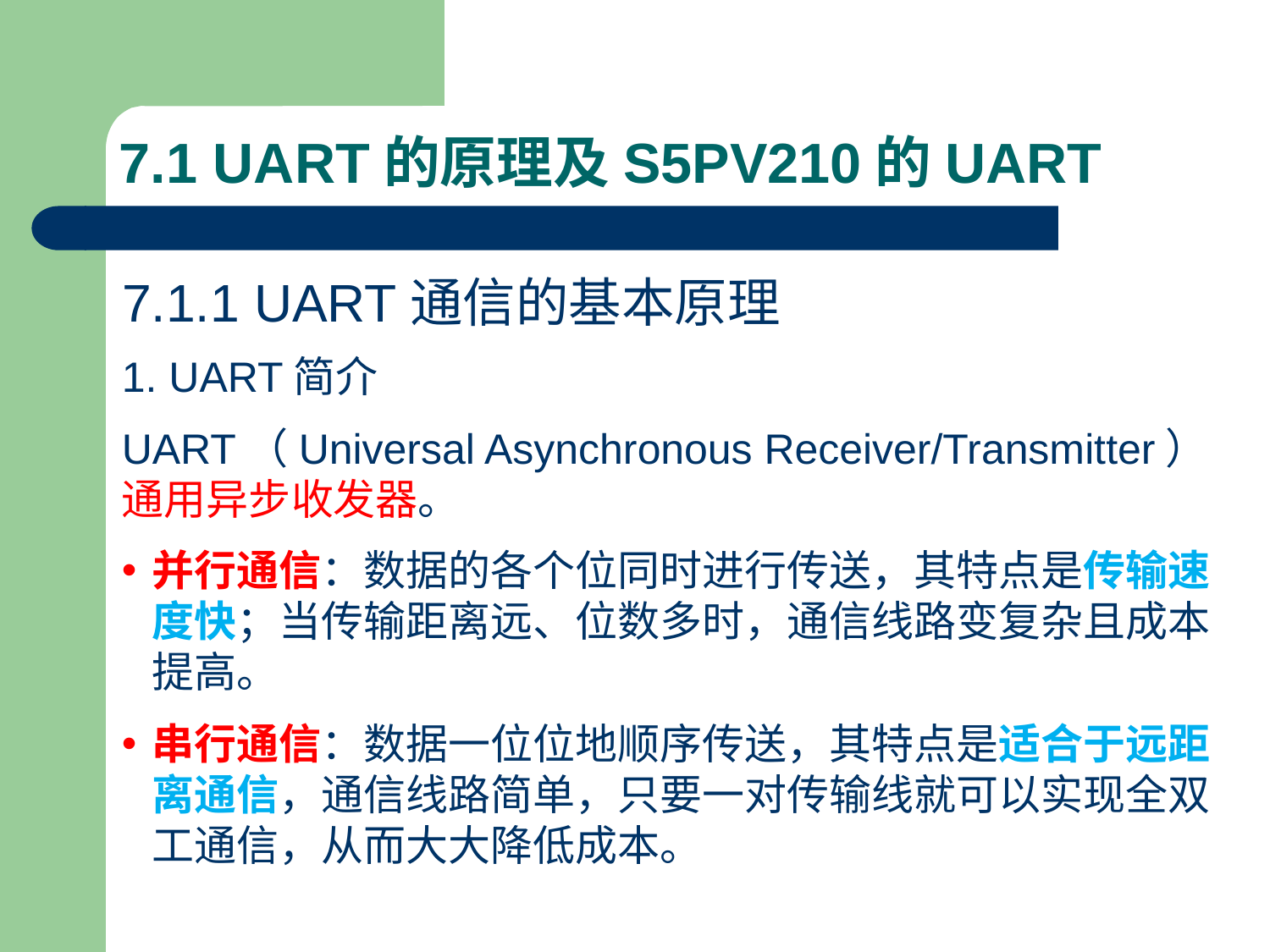

# 7.1 UART的原理及S5PV210的UART
7.1.1 UART通信的基本原理
1. UART简介
UART（Universal Asynchronous Receiver/Transmitter）通用异步收发器。
并行通信：数据的各个位同时进行传送，其特点是传输速度快；当传输距离远、位数多时，通信线路变复杂且成本提高。
串行通信：数据一位位地顺序传送，其特点是适合于远距离通信，通信线路简单，只要一对传输线就可以实现全双工通信，从而大大降低成本。